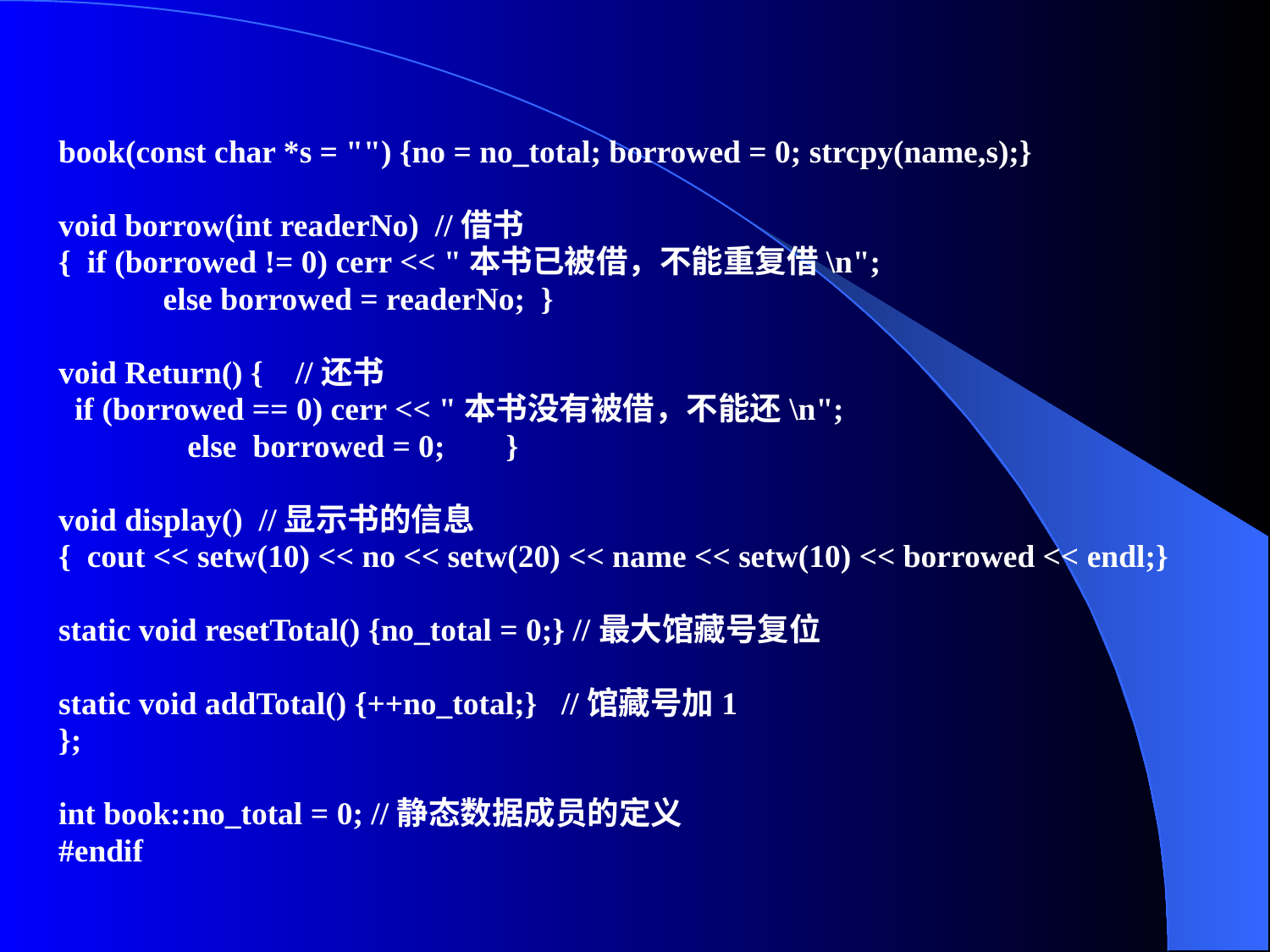

book(const char *s = "") {no = no_total; borrowed = 0; strcpy(name,s);}

void borrow(int readerNo)  //借书
{  if (borrowed != 0) cerr << "本书已被借，不能重复借\n";
             else borrowed = readerNo;  }

void Return() {    //还书
  if (borrowed == 0) cerr << "本书没有被借，不能还\n";
                else  borrowed = 0;	}

void display()  //显示书的信息
{  cout << setw(10) << no << setw(20) << name << setw(10) << borrowed << endl;}

static void resetTotal() {no_total = 0;} //最大馆藏号复位

static void addTotal() {++no_total;}   //馆藏号加1
};

int book::no_total = 0; //静态数据成员的定义
#endif